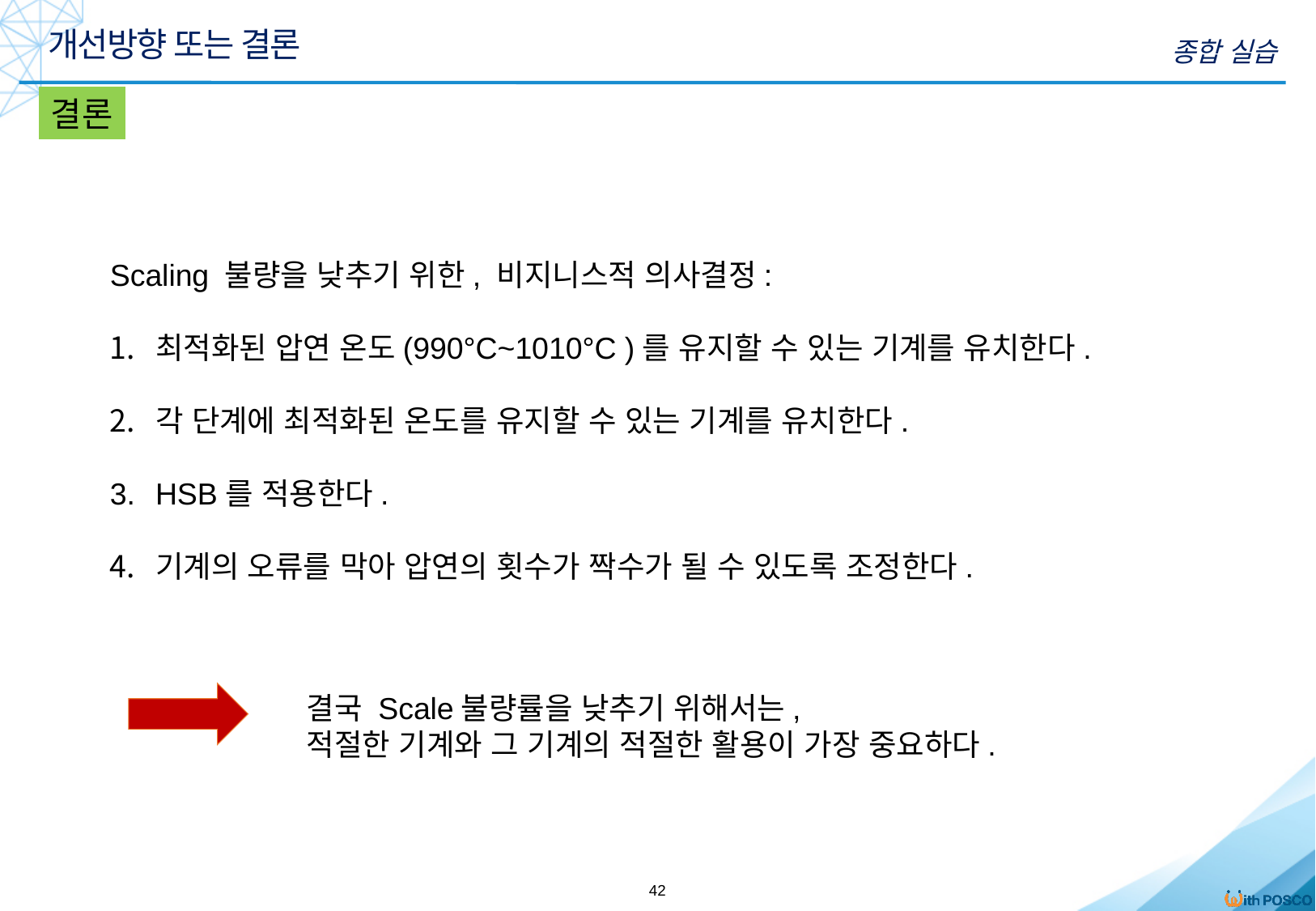

개선방향 또는 결론
종합 실습
결론
Scaling 불량을 낮추기 위한, 비지니스적 의사결정:

최적화된 압연 온도(990°C~1010°C )를 유지할 수 있는 기계를 유치한다.

각 단계에 최적화된 온도를 유지할 수 있는 기계를 유치한다.

HSB를 적용한다.

기계의 오류를 막아 압연의 횟수가 짝수가 될 수 있도록 조정한다.

결국 Scale불량률을 낮추기 위해서는,
적절한 기계와 그 기계의 적절한 활용이 가장 중요하다.